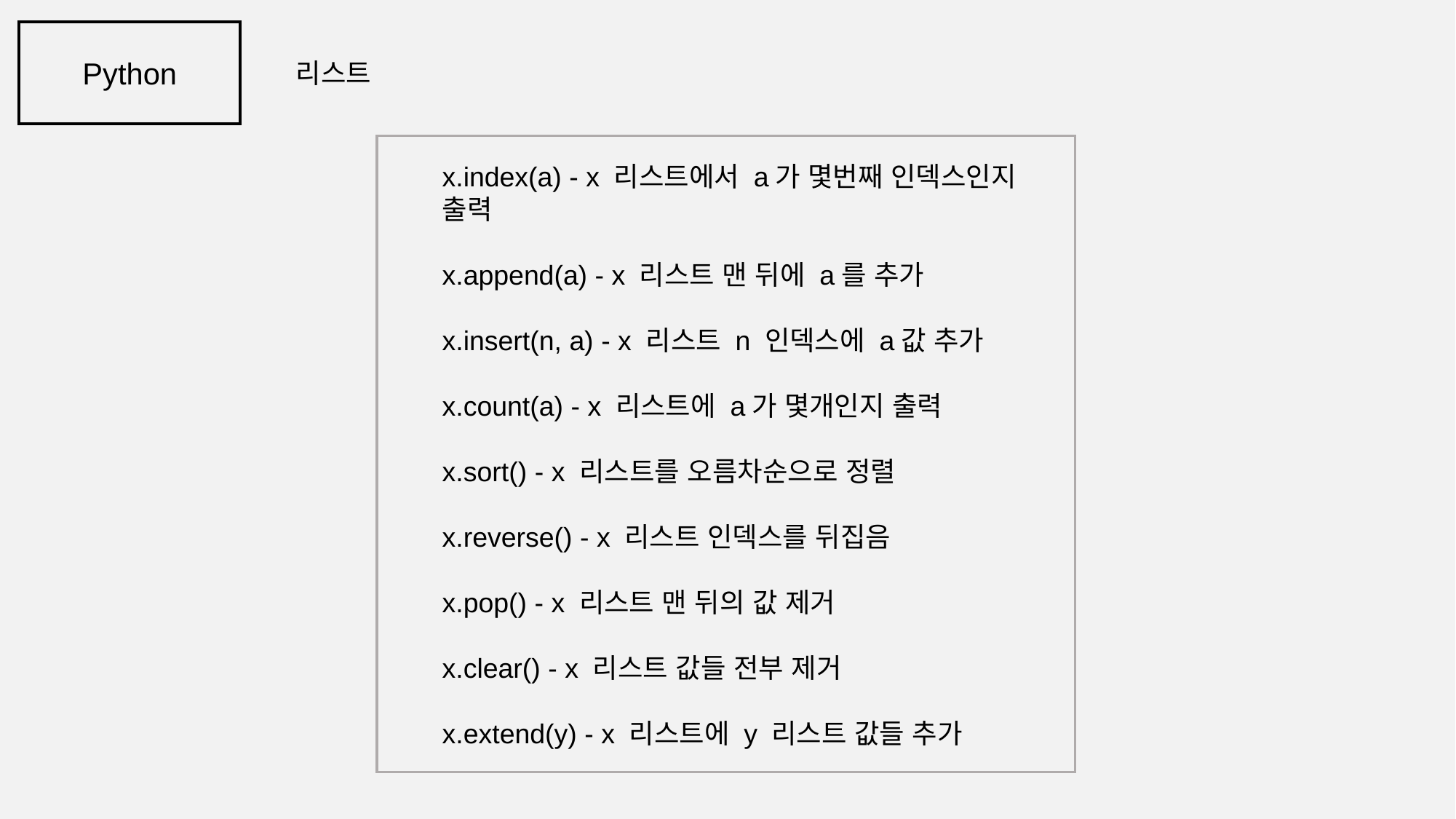

Python
리스트
x.index(a) - x 리스트에서 a가 몇번째 인덱스인지 출력

x.append(a) - x 리스트 맨 뒤에 a를 추가

x.insert(n, a) - x 리스트 n 인덱스에 a값 추가

x.count(a) - x 리스트에 a가 몇개인지 출력

x.sort() - x 리스트를 오름차순으로 정렬

x.reverse() - x 리스트 인덱스를 뒤집음

x.pop() - x 리스트 맨 뒤의 값 제거

x.clear() - x 리스트 값들 전부 제거

x.extend(y) - x 리스트에 y 리스트 값들 추가
   '"